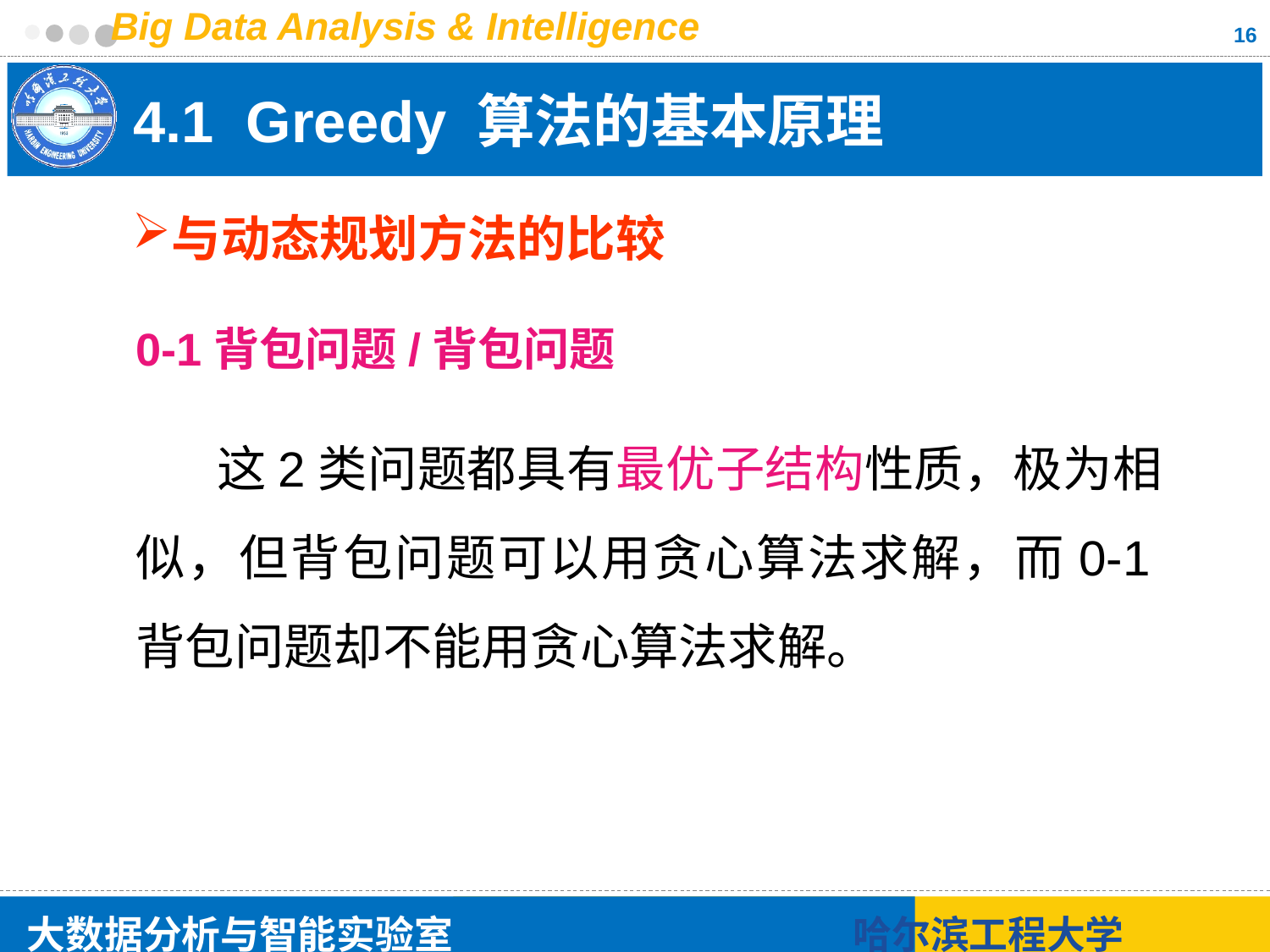

16
# 4.1  Greedy 算法的基本原理
与动态规划方法的比较
0-1背包问题/背包问题
      这2类问题都具有最优子结构性质，极为相似，但背包问题可以用贪心算法求解，而0-1背包问题却不能用贪心算法求解。